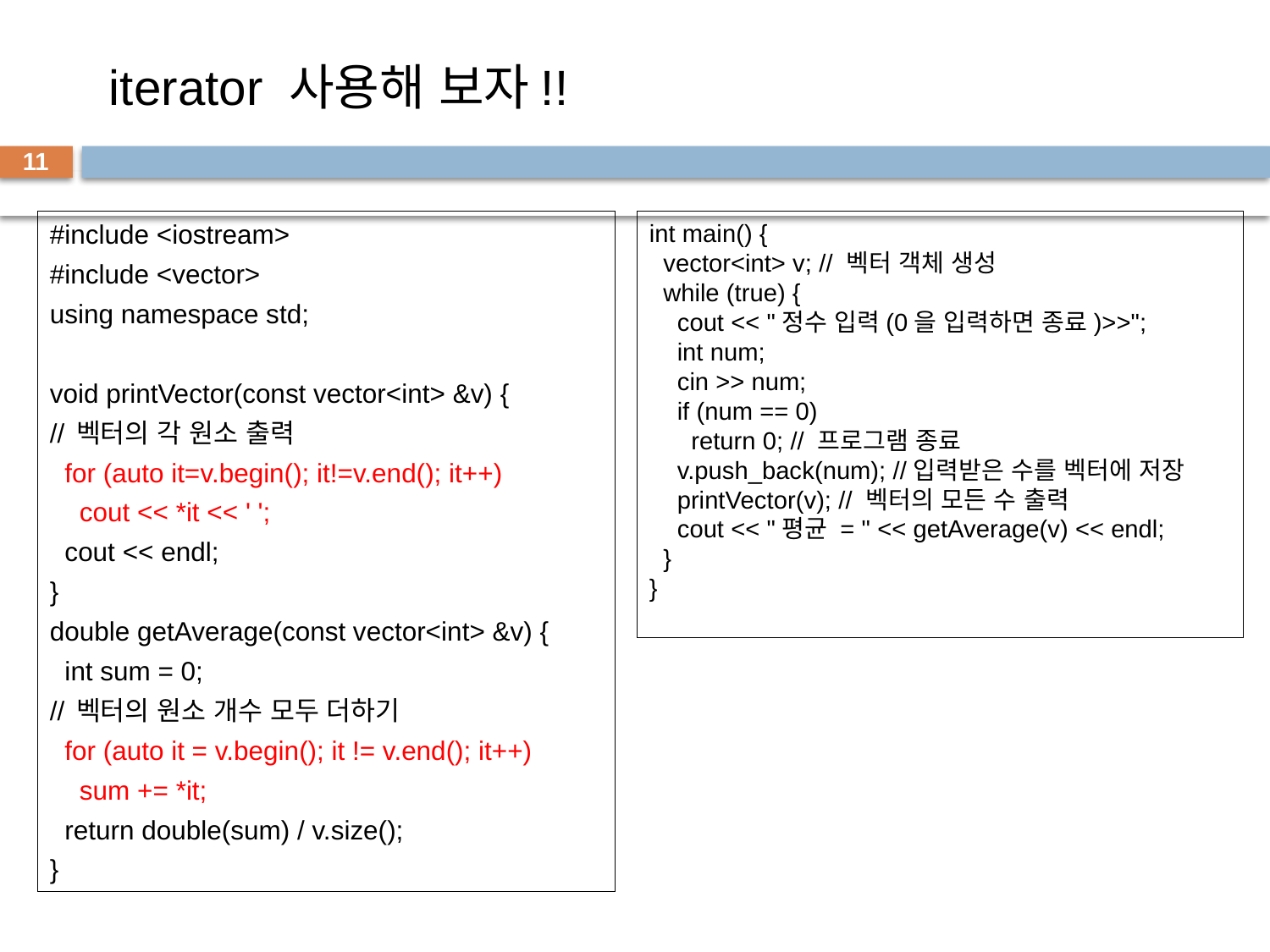

iterator 사용해 보자!!
11
#include <iostream>
#include <vector>
using namespace std;

void printVector(const vector<int> &v) {
// 벡터의 각 원소 출력
  for (auto it=v.begin(); it!=v.end(); it++)
    cout << *it << ' ';
  cout << endl;
}
double getAverage(const vector<int> &v) {
  int sum = 0;
// 벡터의 원소 개수 모두 더하기
  for (auto it = v.begin(); it != v.end(); it++)
    sum += *it;
  return double(sum) / v.size();
}
int main() {
  vector<int> v; // 벡터 객체 생성
  while (true) {
    cout << "정수 입력(0을 입력하면 종료)>>";
    int num;
    cin >> num;
    if (num == 0)
      return 0; // 프로그램 종료
    v.push_back(num); //입력받은 수를 벡터에 저장
    printVector(v); // 벡터의 모든 수 출력
    cout << "평균 = " << getAverage(v) << endl;
  }
}